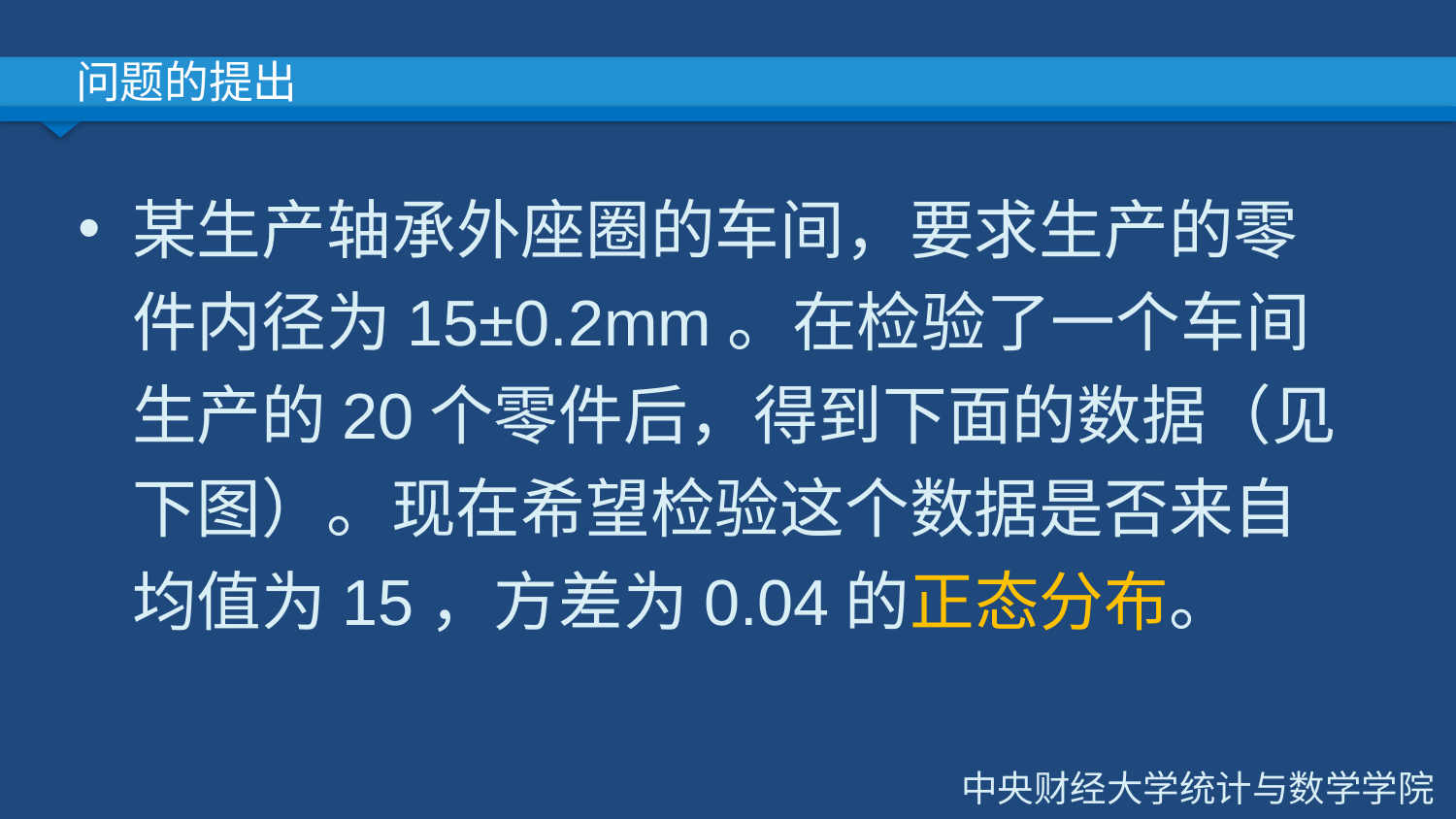

# 问题的提出
某生产轴承外座圈的车间，要求生产的零件内径为15±0.2mm。在检验了一个车间生产的20个零件后，得到下面的数据（见下图）。现在希望检验这个数据是否来自均值为15，方差为0.04的正态分布。